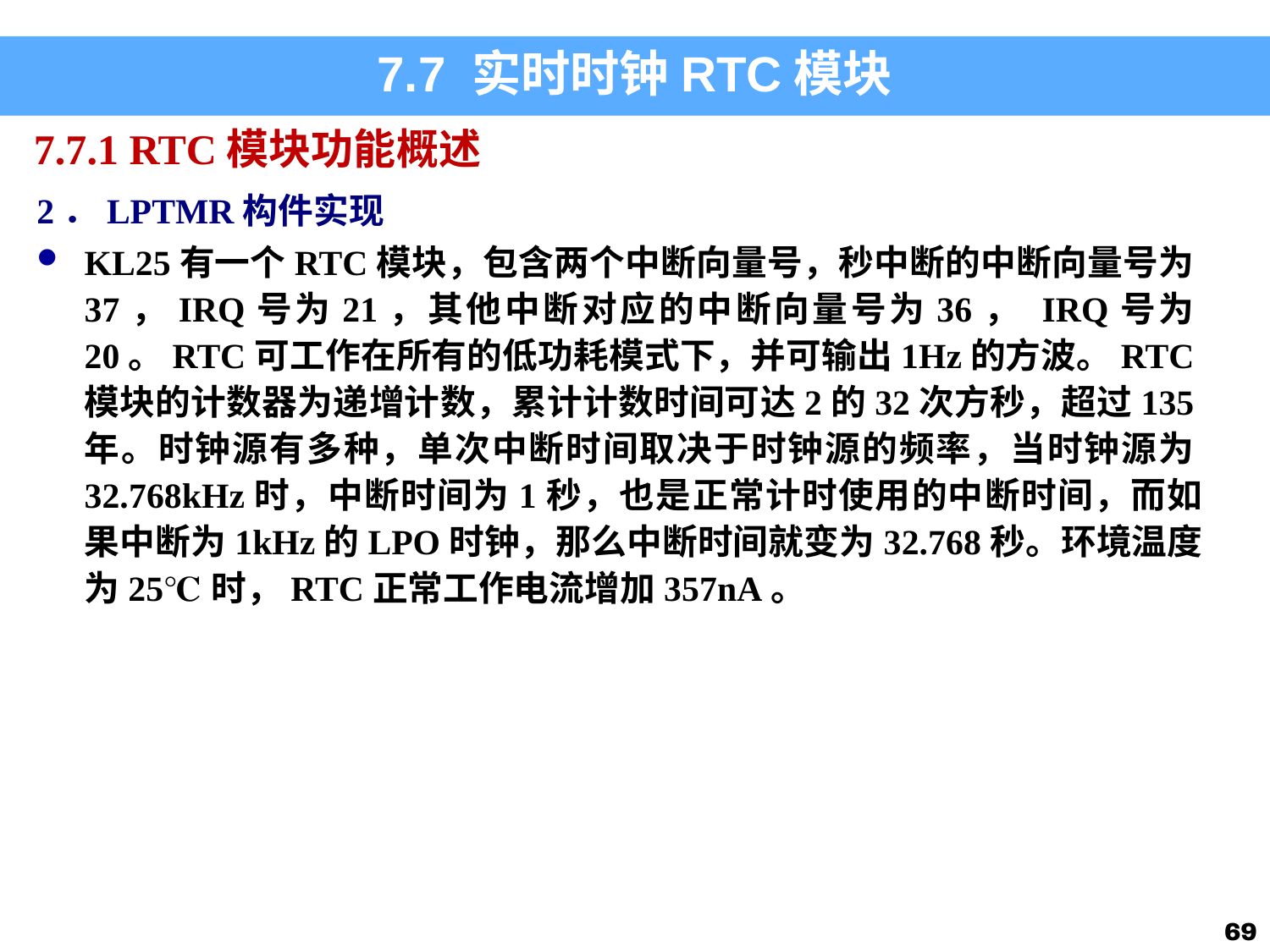

7.7 实时时钟RTC模块
7.7.1 RTC模块功能概述
2．LPTMR构件实现
KL25有一个RTC模块，包含两个中断向量号，秒中断的中断向量号为37，IRQ号为21，其他中断对应的中断向量号为36， IRQ号为20。RTC可工作在所有的低功耗模式下，并可输出1Hz的方波。RTC模块的计数器为递增计数，累计计数时间可达2的32次方秒，超过135年。时钟源有多种，单次中断时间取决于时钟源的频率，当时钟源为32.768kHz时，中断时间为1秒，也是正常计时使用的中断时间，而如果中断为1kHz的LPO时钟，那么中断时间就变为32.768秒。环境温度为25℃时，RTC正常工作电流增加357nA。
69